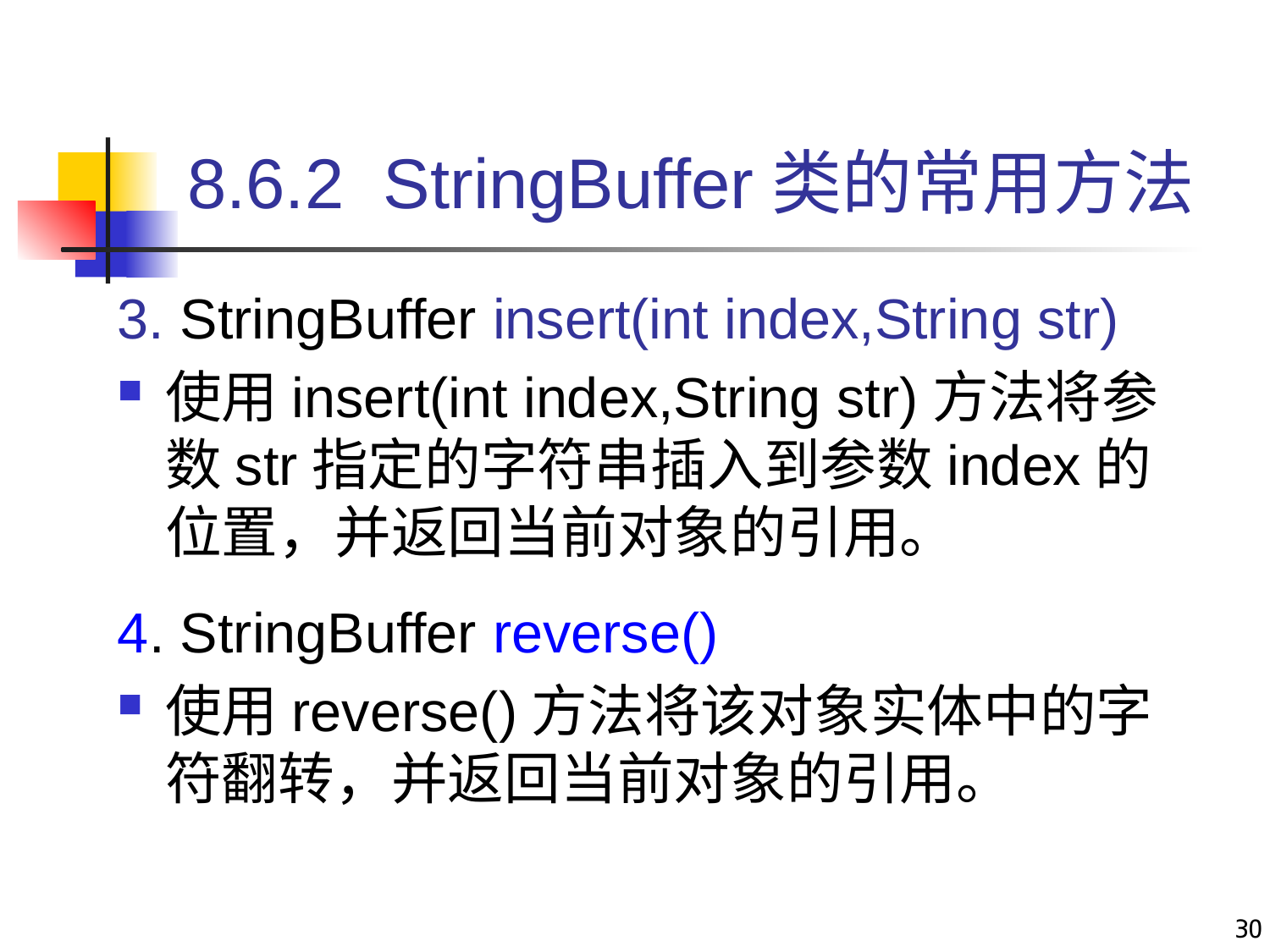

8.6.2  StringBuffer类的常用方法
3. StringBuffer insert(int index,String str)
使用insert(int index,String str)方法将参数str指定的字符串插入到参数index的位置，并返回当前对象的引用。
4. StringBuffer reverse()
使用reverse()方法将该对象实体中的字符翻转，并返回当前对象的引用。
30